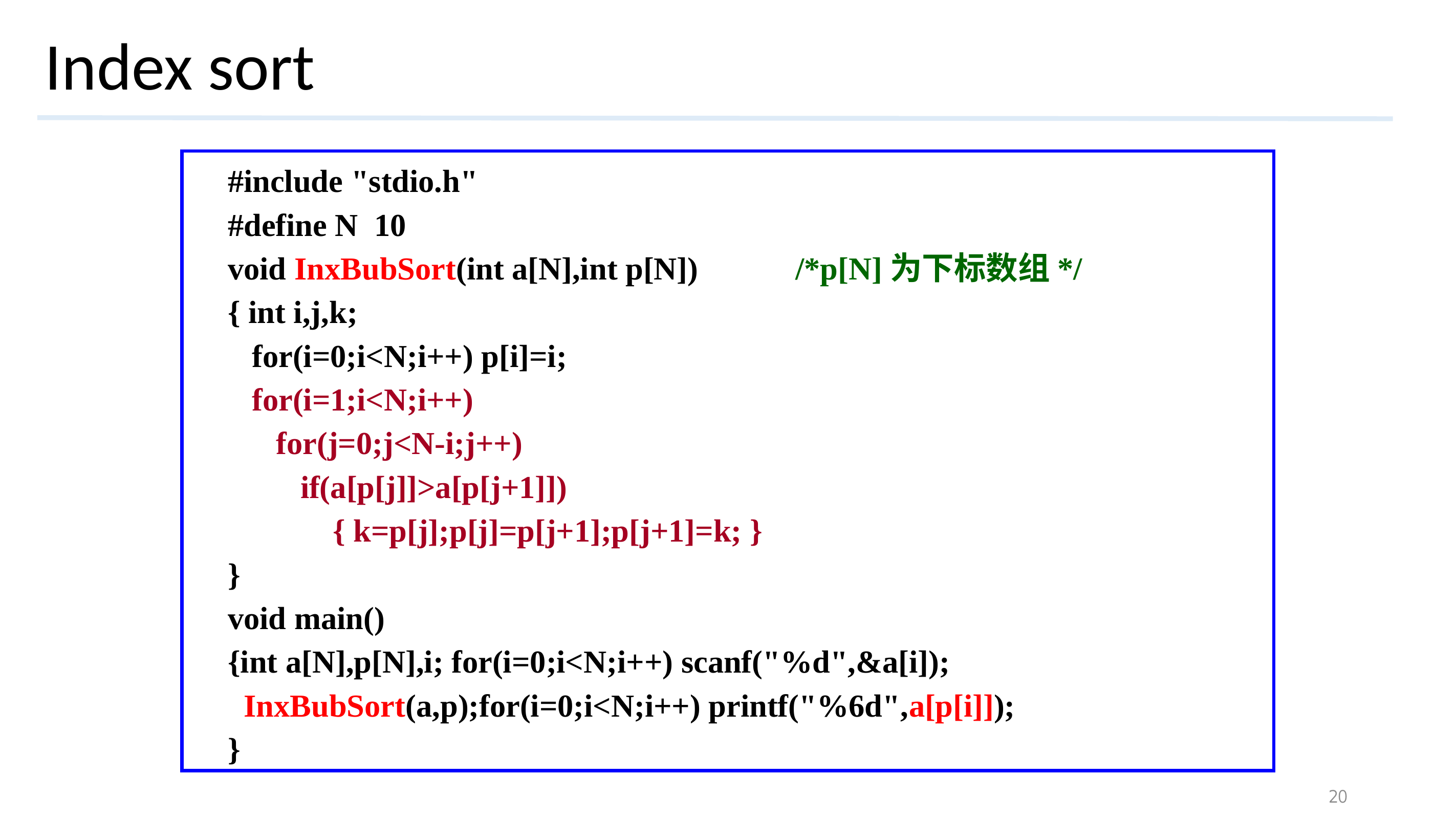

# Index sort
#include "stdio.h"
#define N  10
void InxBubSort(int a[N],int p[N])            /*p[N]为下标数组*/
{ int i,j,k;
   for(i=0;i<N;i++) p[i]=i;
   for(i=1;i<N;i++)
      for(j=0;j<N-i;j++)
         if(a[p[j]]>a[p[j+1]])
             { k=p[j];p[j]=p[j+1];p[j+1]=k; }
}
void main()
{int a[N],p[N],i; for(i=0;i<N;i++) scanf("%d",&a[i]);
  InxBubSort(a,p);for(i=0;i<N;i++) printf("%6d",a[p[i]]);
}
20